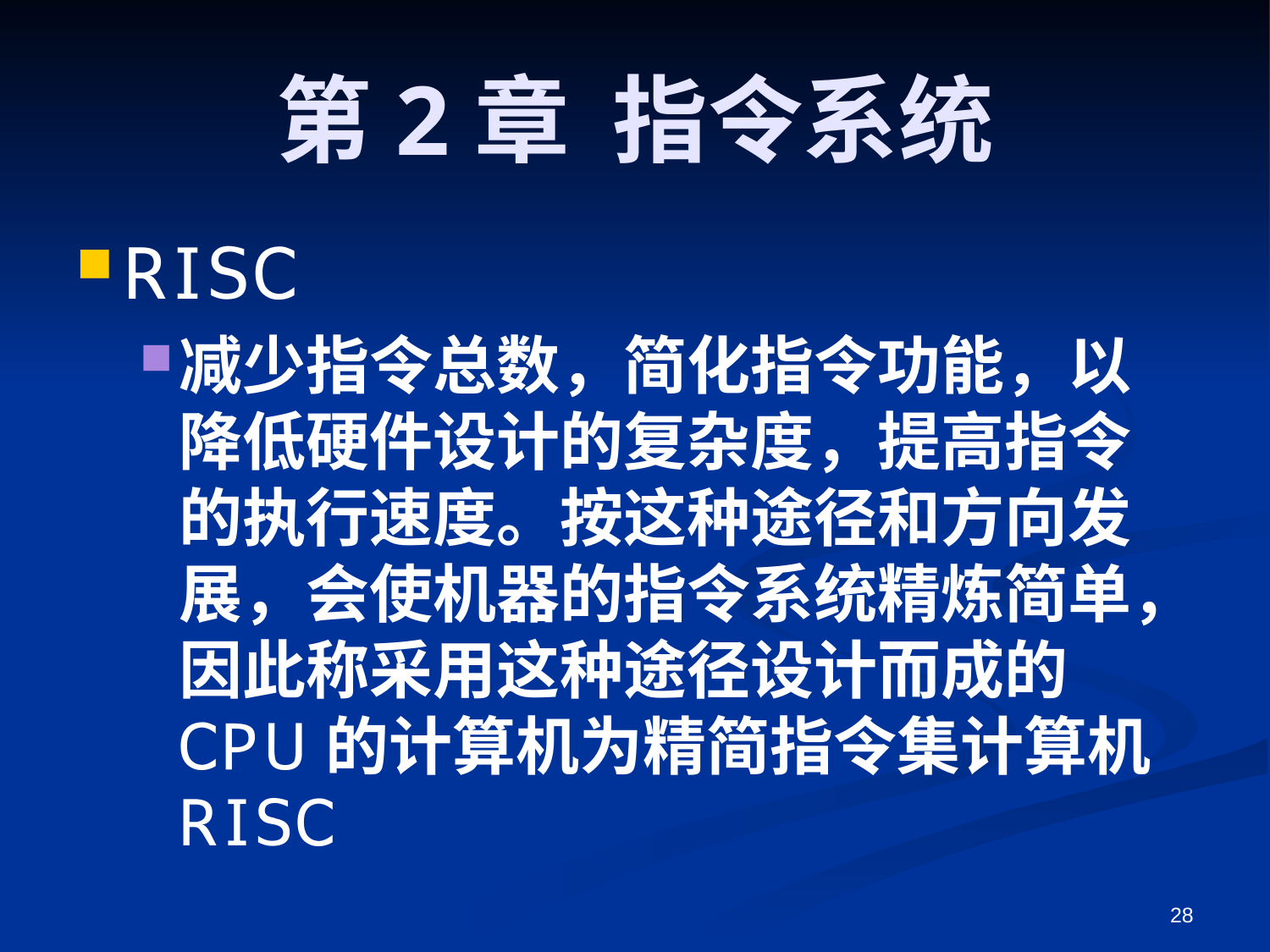

# 第2章  指令系统
RISC
减少指令总数，简化指令功能，以降低硬件设计的复杂度，提高指令的执行速度。按这种途径和方向发展，会使机器的指令系统精炼简单，因此称采用这种途径设计而成的CPU的计算机为精简指令集计算机RISC
28